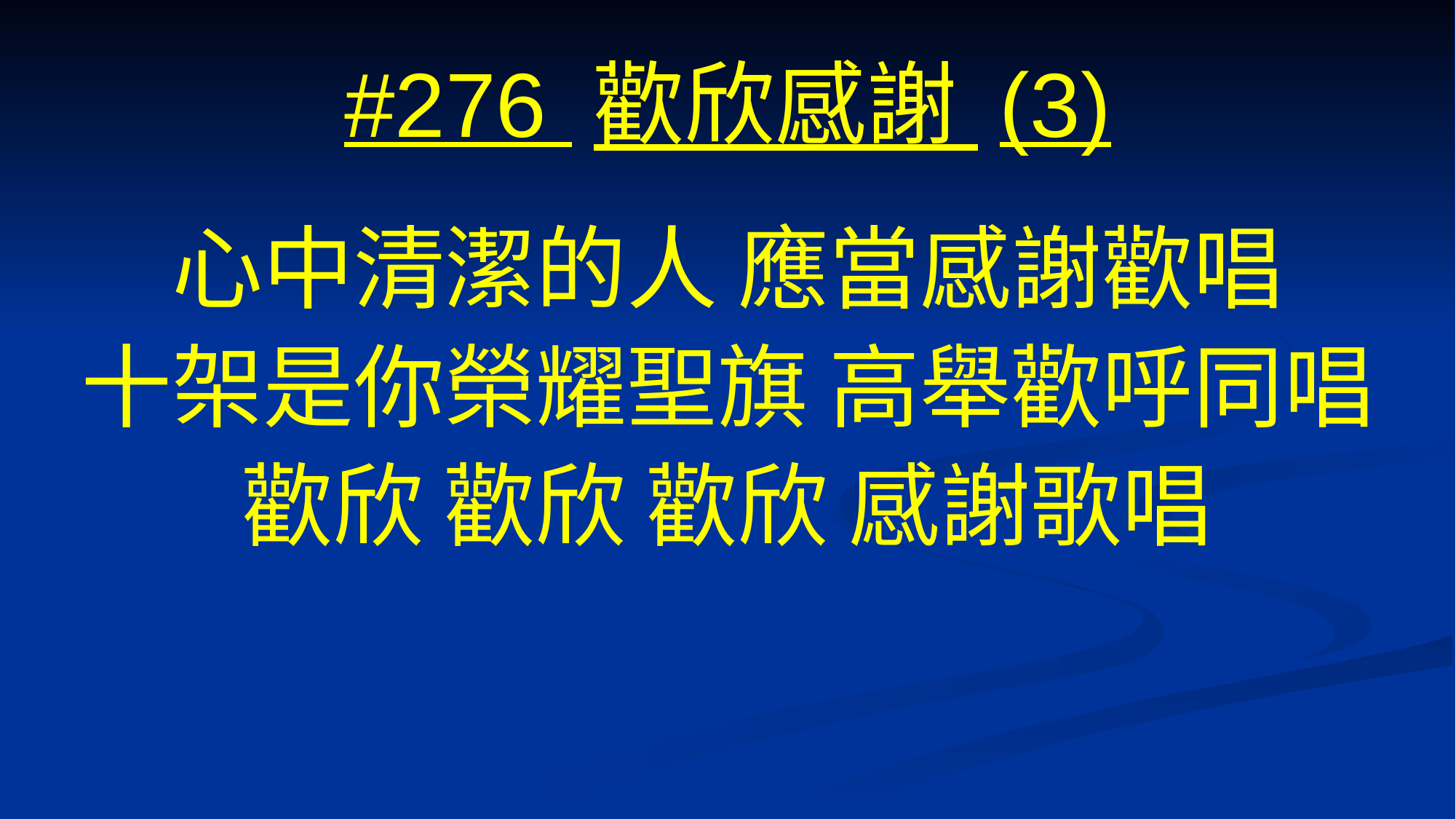

# #276 歡欣感謝 (3)
心中清潔的人 應當感謝歡唱
十架是你榮耀聖旗 高舉歡呼同唱
歡欣 歡欣 歡欣 感謝歌唱